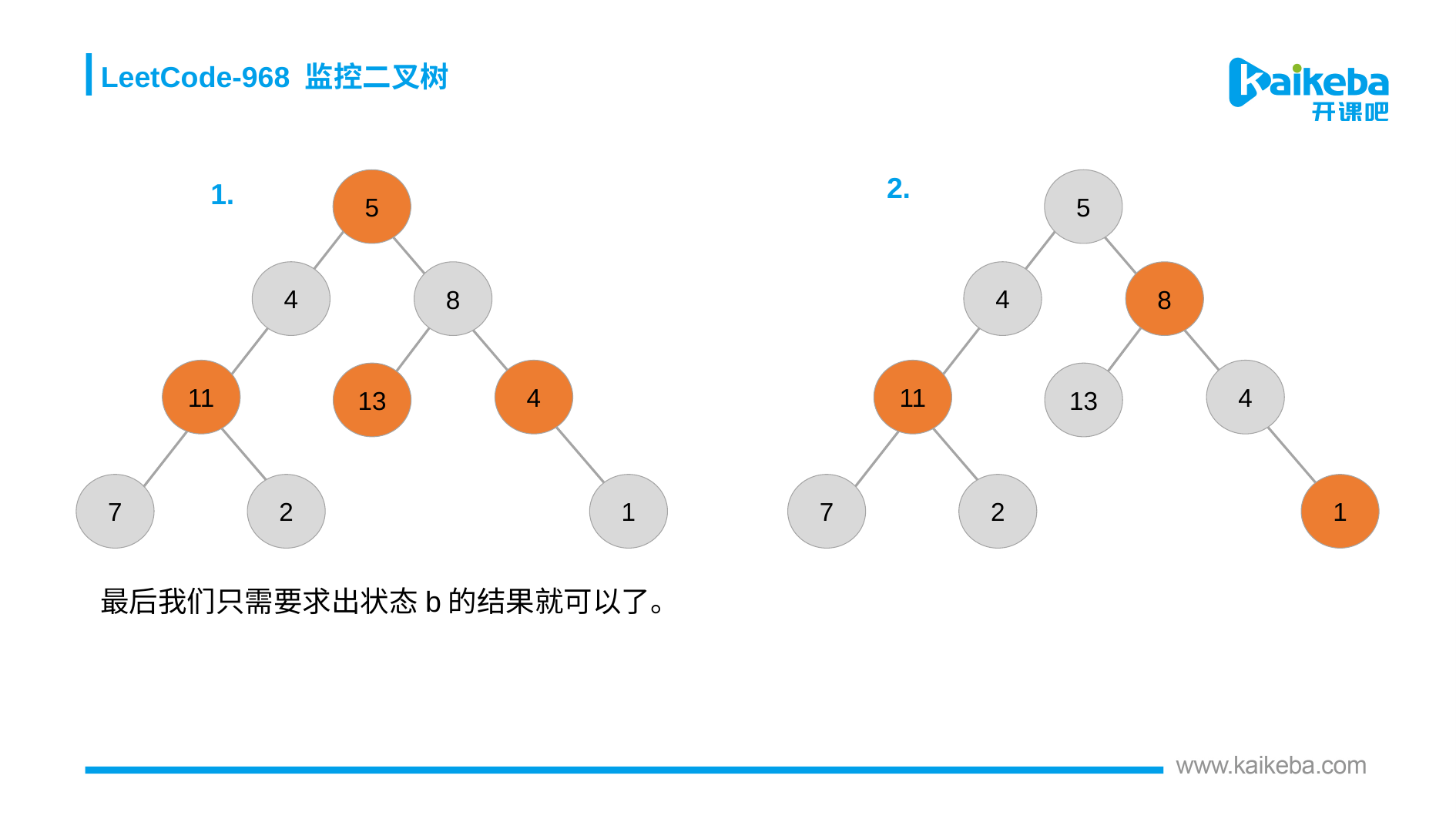

LeetCode-968 监控二叉树
2.
1.
5
5
4
4
8
8
11
4
11
4
13
13
7
2
1
7
2
1
最后我们只需要求出状态b的结果就可以了。